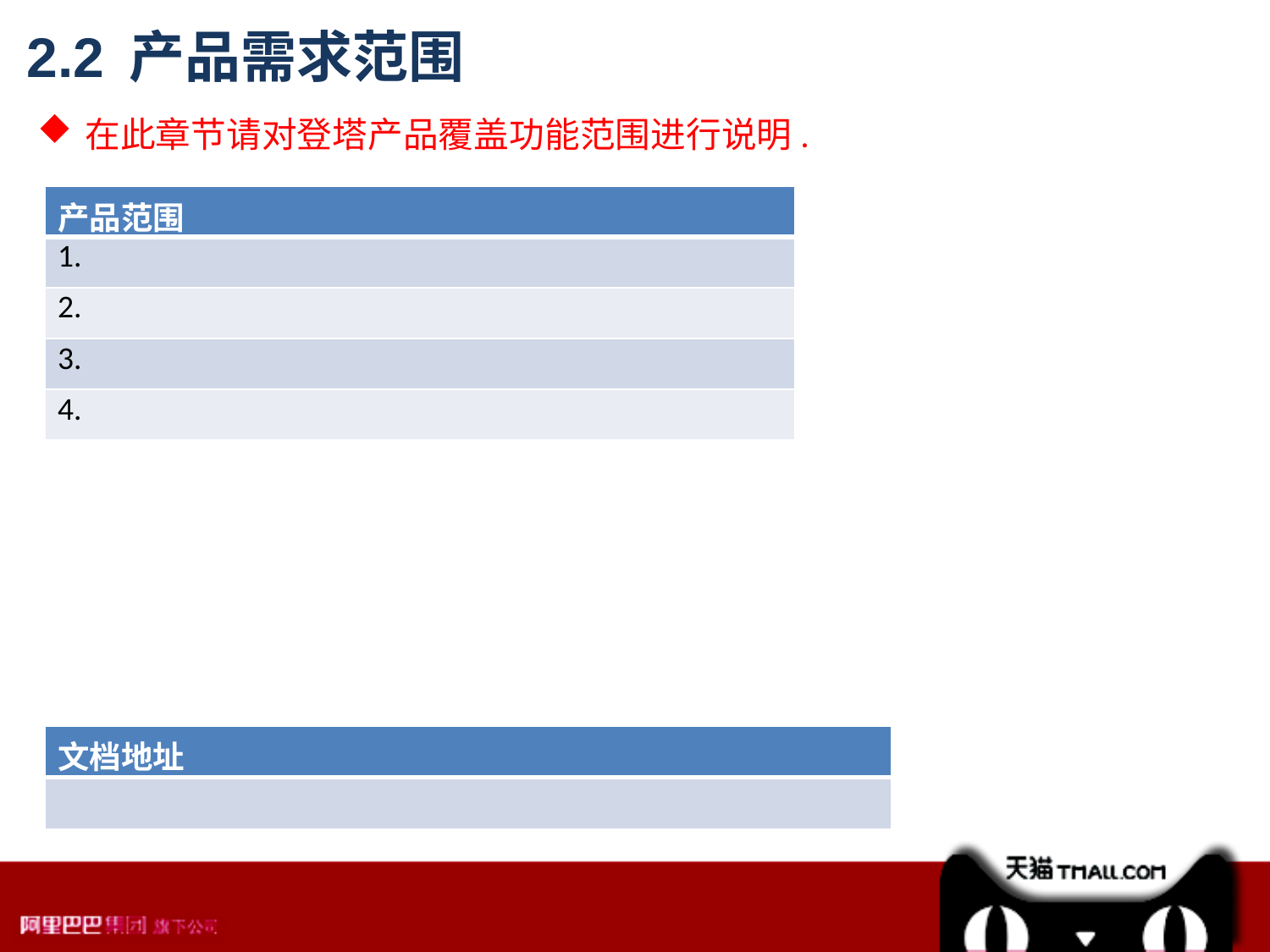

2.2 产品需求范围
在此章节请对登塔产品覆盖功能范围进行说明.
| 产品范围 |
| --- |
| 1. |
| 2. |
| 3. |
| 4. |
| 文档地址 |
| --- |
|  |